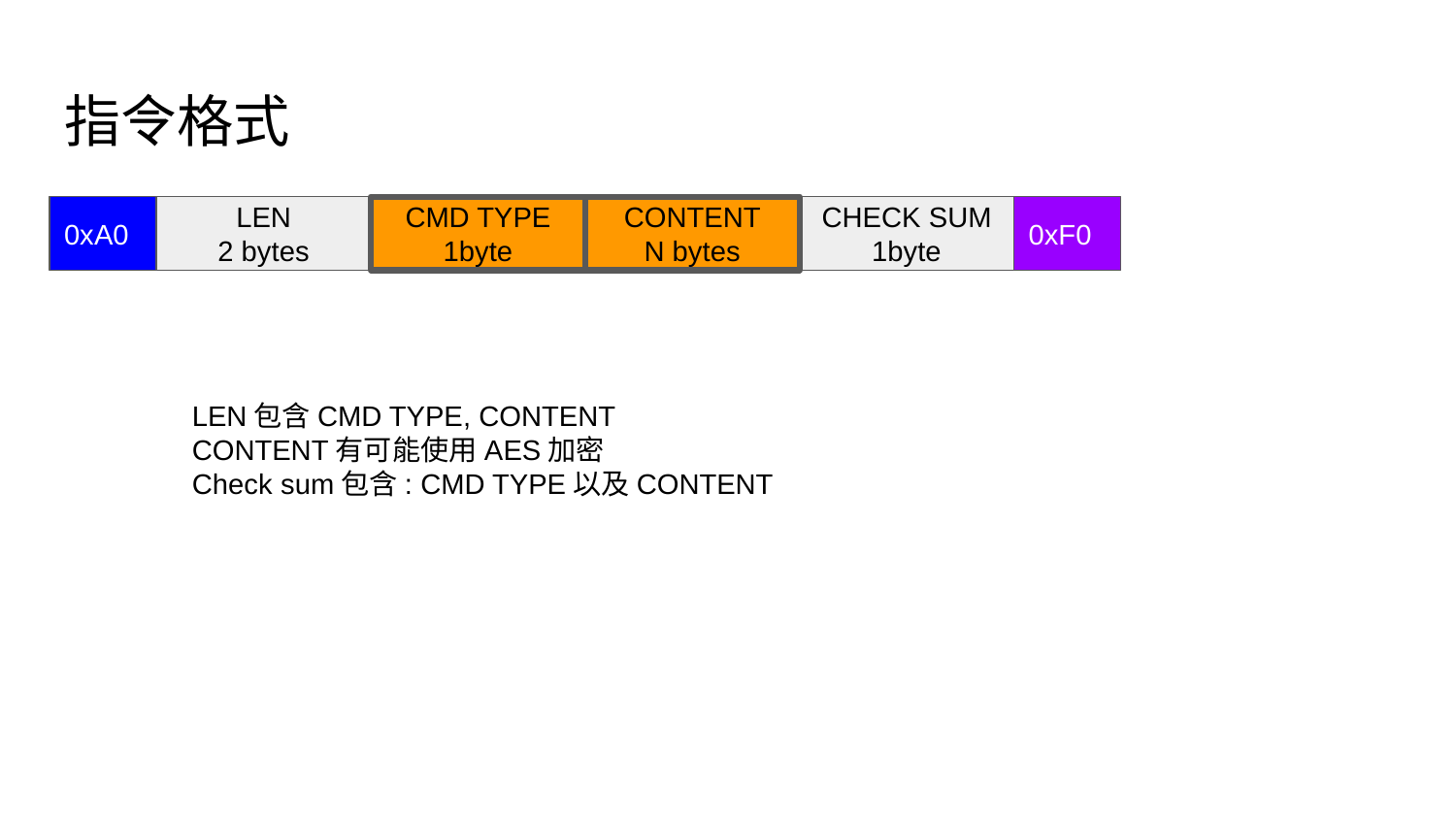

# 指令格式
0xA0
LEN
2 bytes
CMD TYPE
1byte
CONTENT
N bytes
CHECK SUM
1byte
0xF0
LEN包含CMD TYPE, CONTENT
CONTENT有可能使用AES加密
Check sum包含: CMD TYPE以及CONTENT